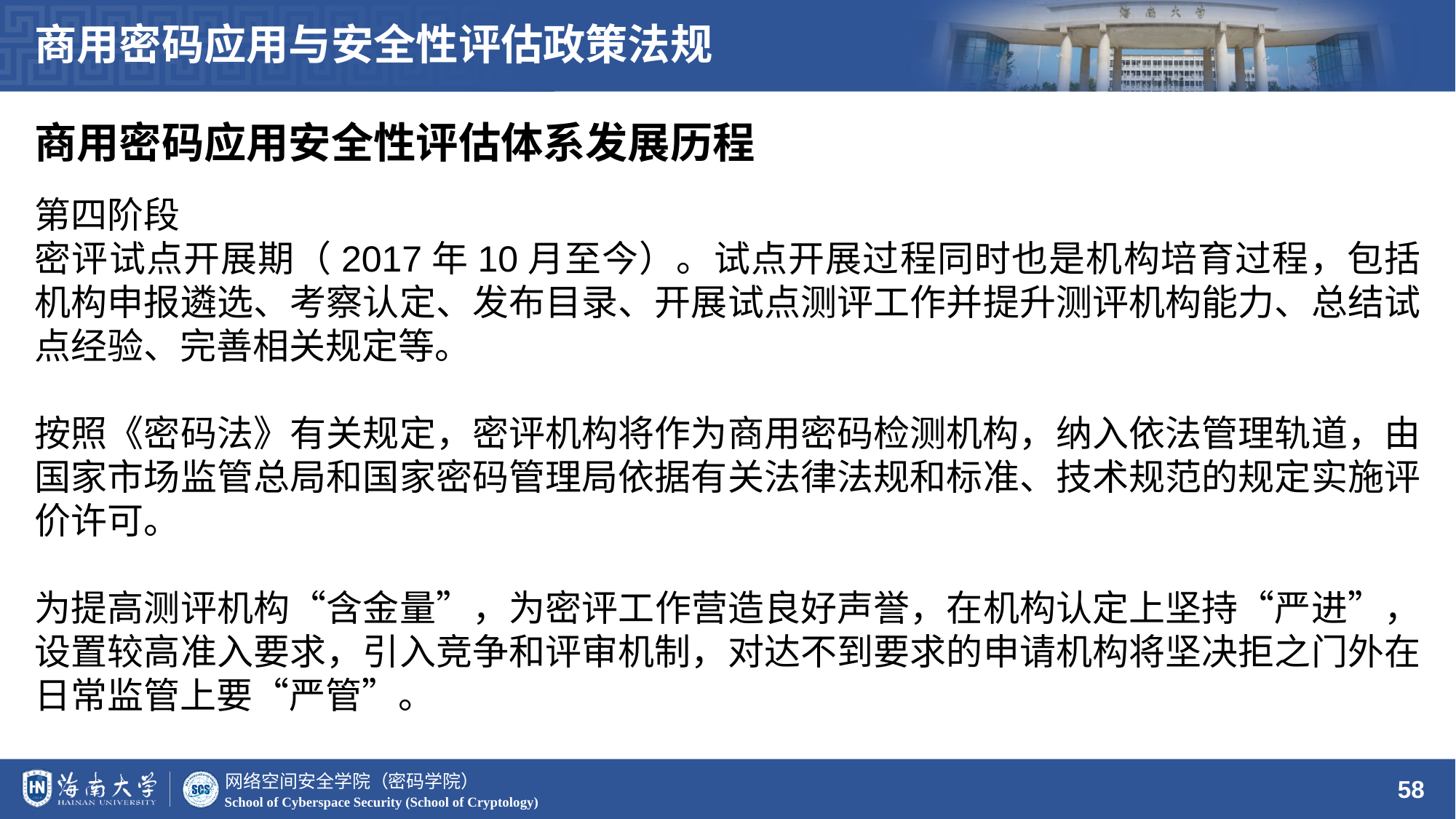

商用密码应用与安全性评估政策法规

商用密码应用安全性评估体系发展历程
第四阶段
密评试点开展期（2017年10月至今）。试点开展过程同时也是机构培育过程，包括机构申报遴选、考察认定、发布目录、开展试点测评工作并提升测评机构能力、总结试点经验、完善相关规定等。

按照《密码法》有关规定，密评机构将作为商用密码检测机构，纳入依法管理轨道，由国家市场监管总局和国家密码管理局依据有关法律法规和标准、技术规范的规定实施评价许可。

为提高测评机构“含金量”，为密评工作营造良好声誉，在机构认定上坚持“严进”，设置较高准入要求，引入竞争和评审机制，对达不到要求的申请机构将坚决拒之门外在日常监管上要“严管”。
58